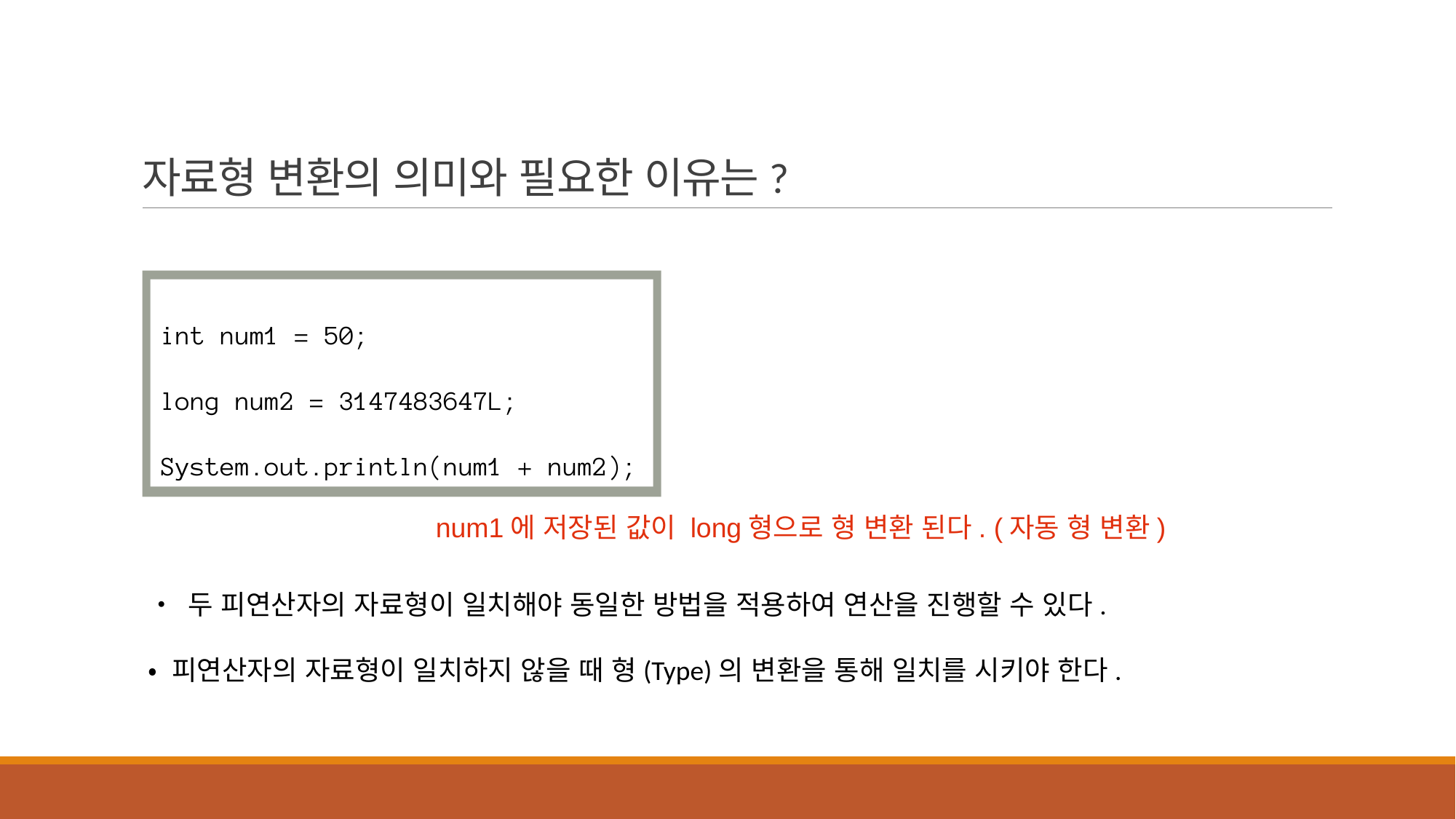

자료형 변환의 의미와 필요한 이유는?

int num1 = 50;
long num2 = 3147483647L;
System.out.println(num1 + num2);
num1에 저장된 값이 long형으로 형 변환 된다. (자동 형 변환)
• 두 피연산자의 자료형이 일치해야 동일한 방법을 적용하여 연산을 진행할 수 있다.
• 피연산자의 자료형이 일치하지 않을 때 형(Type)의 변환을 통해 일치를 시키야 한다.